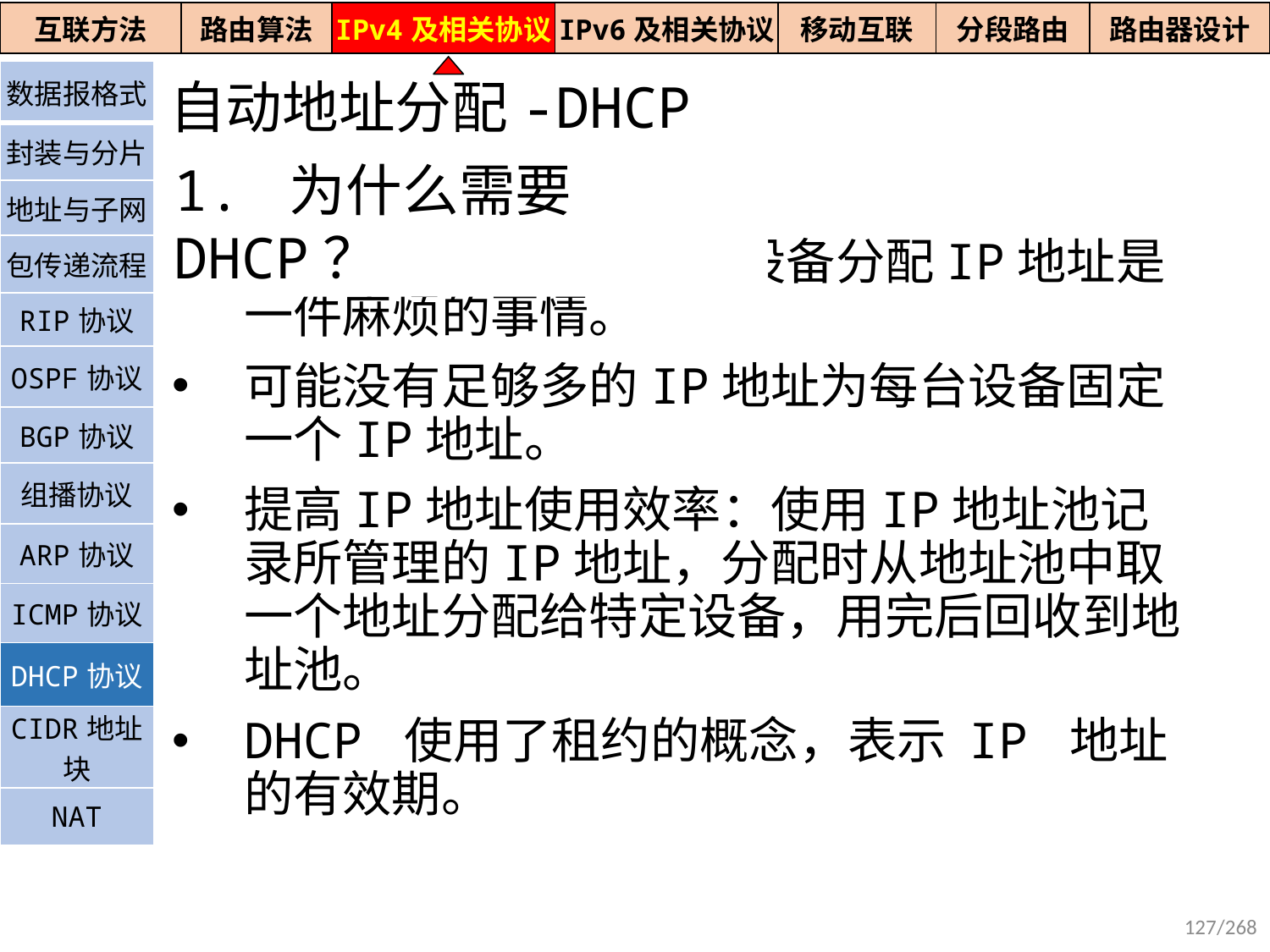

| 互联方法 | 路由算法 | IPv4及相关协议 | IPv6及相关协议 | 移动互联 | 分段路由 | 路由器设计 |
| --- | --- | --- | --- | --- | --- | --- |

| 数据报格式 |
| --- |
| 封装与分片 |
| 地址与子网 |
| 包传递流程 |
| RIP协议 |
| OSPF协议 |
| BGP协议 |
| 组播协议 |
| ARP协议 |
| ICMP协议 |
| DHCP协议 |
| CIDR地址块 |
| NAT |
自动地址分配-DHCP
1. 为什么需要DHCP？
在大型网络中，为每台设备分配IP地址是一件麻烦的事情。
可能没有足够多的IP地址为每台设备固定一个IP地址。
提高IP地址使用效率：使用IP地址池记录所管理的IP地址，分配时从地址池中取一个地址分配给特定设备，用完后回收到地址池。
DHCP 使用了租约的概念，表示 IP 地址的有效期。
127/268